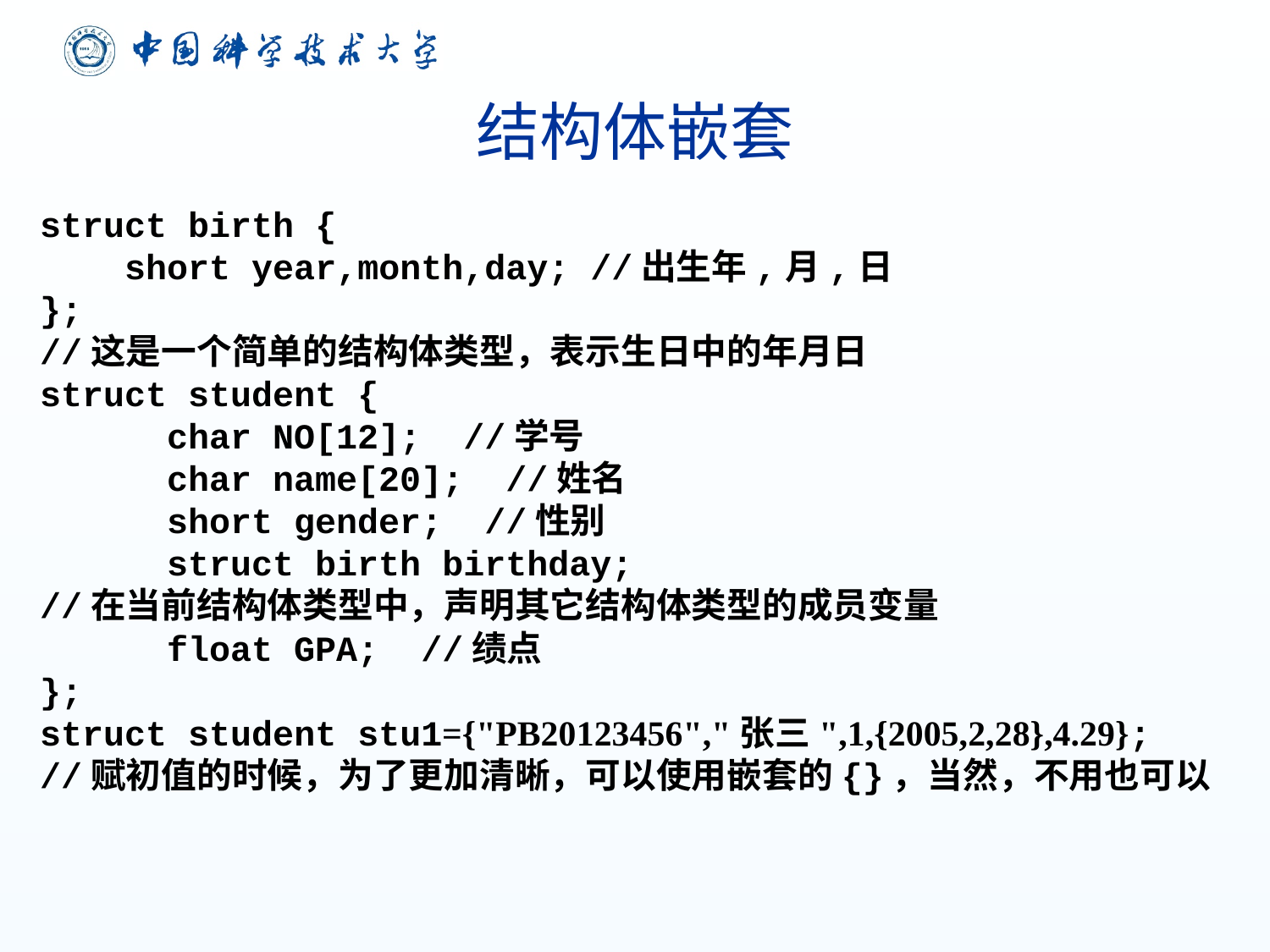

# 结构体嵌套
struct birth {
    short year,month,day; //出生年,月,日
};
//这是一个简单的结构体类型，表示生日中的年月日
struct student {
	char NO[12];  //学号
	char name[20];  //姓名
	short gender;  //性别
	struct birth birthday;
//在当前结构体类型中，声明其它结构体类型的成员变量
	float GPA;  //绩点
};
struct student stu1={"PB20123456","张三",1,{2005,2,28},4.29};
//赋初值的时候，为了更加清晰，可以使用嵌套的{}，当然，不用也可以